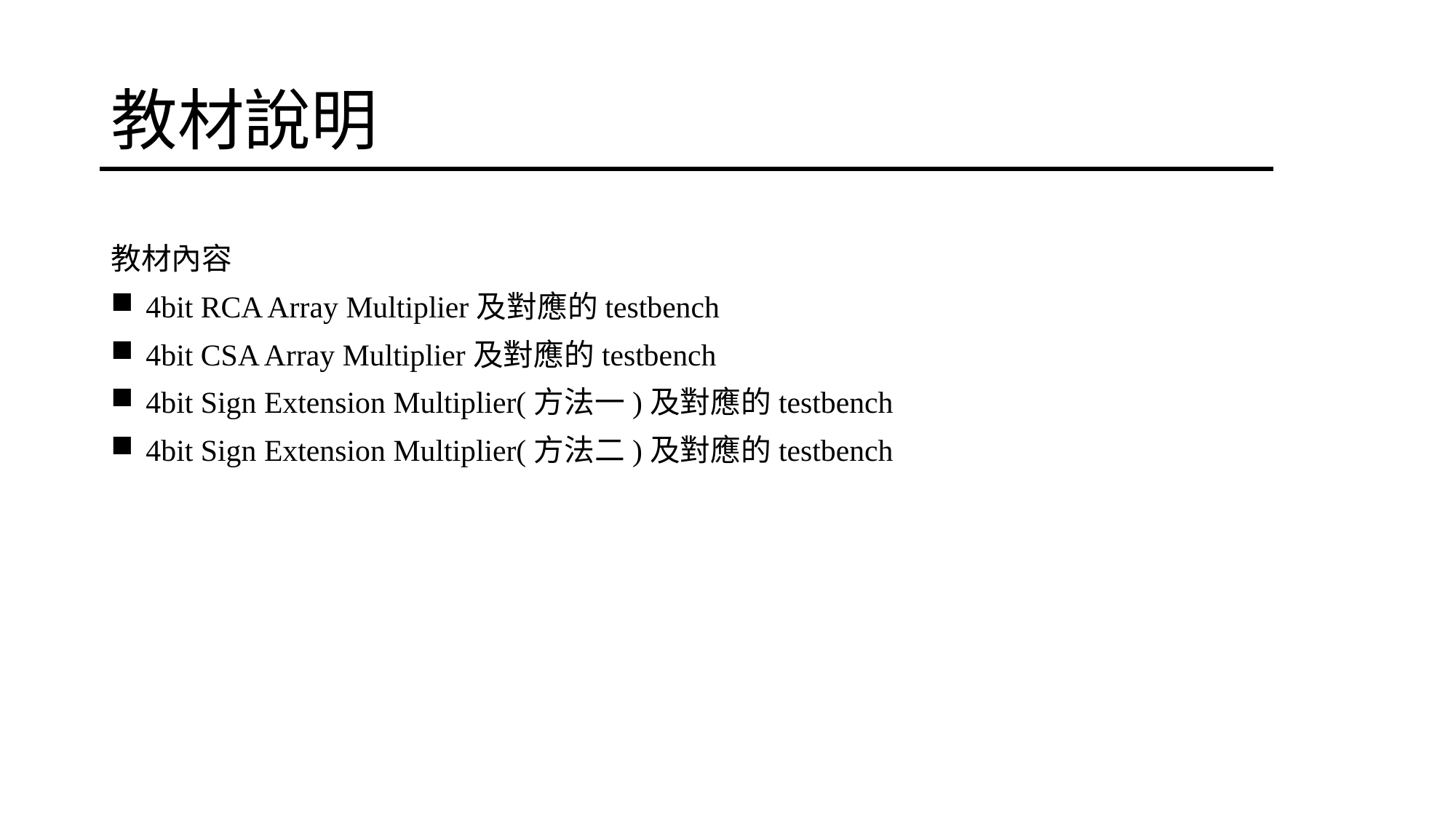

# 教材說明
教材內容
 4bit RCA Array Multiplier及對應的testbench
 4bit CSA Array Multiplier及對應的testbench
 4bit Sign Extension Multiplier(方法一)及對應的testbench
 4bit Sign Extension Multiplier(方法二)及對應的testbench